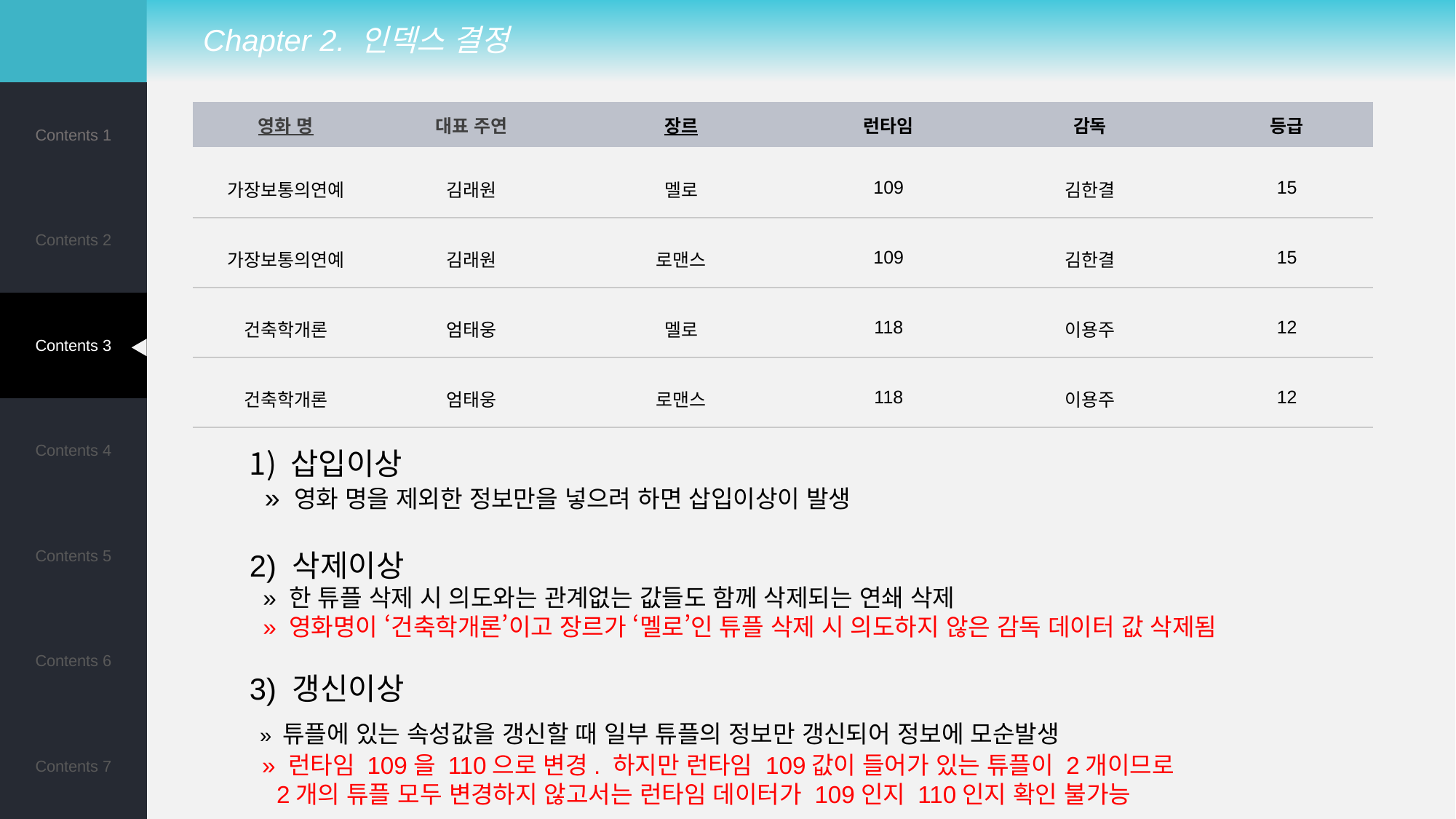

Chapter 2. 인덱스 결정
| Contents 1 |
| --- |
| Contents 2 |
| Contents 3 |
| Contents 4 |
| Contents 5 |
| Contents 6 |
| Contents 7 |
| 영화 명 | 대표 주연 | 장르 | 런타임 | 감독 | 등급 |
| --- | --- | --- | --- | --- | --- |
| 가장보통의연예 | 김래원 | 멜로 | 109 | 김한결 | 15 |
| 가장보통의연예 | 김래원 | 로맨스 | 109 | 김한결 | 15 |
| 건축학개론 | 엄태웅 | 멜로 | 118 | 이용주 | 12 |
| 건축학개론 | 엄태웅 | 로맨스 | 118 | 이용주 | 12 |

삽입이상
  » 영화 명을 제외한 정보만을 넣으려 하면 삽입이상이 발생

2) 삭제이상
  » 한 튜플 삭제 시 의도와는 관계없는 값들도 함께 삭제되는 연쇄 삭제
  » 영화명이 ‘건축학개론’이고 장르가 ‘멜로’인 튜플 삭제 시 의도하지 않은 감독 데이터 값 삭제됨

3) 갱신이상
 » 튜플에 있는 속성값을 갱신할 때 일부 튜플의 정보만 갱신되어 정보에 모순발생
 » 런타임 109을 110으로 변경. 하지만 런타임 109값이 들어가 있는 튜플이 2개이므로
    2개의 튜플 모두 변경하지 않고서는 런타임 데이터가 109인지 110인지 확인 불가능